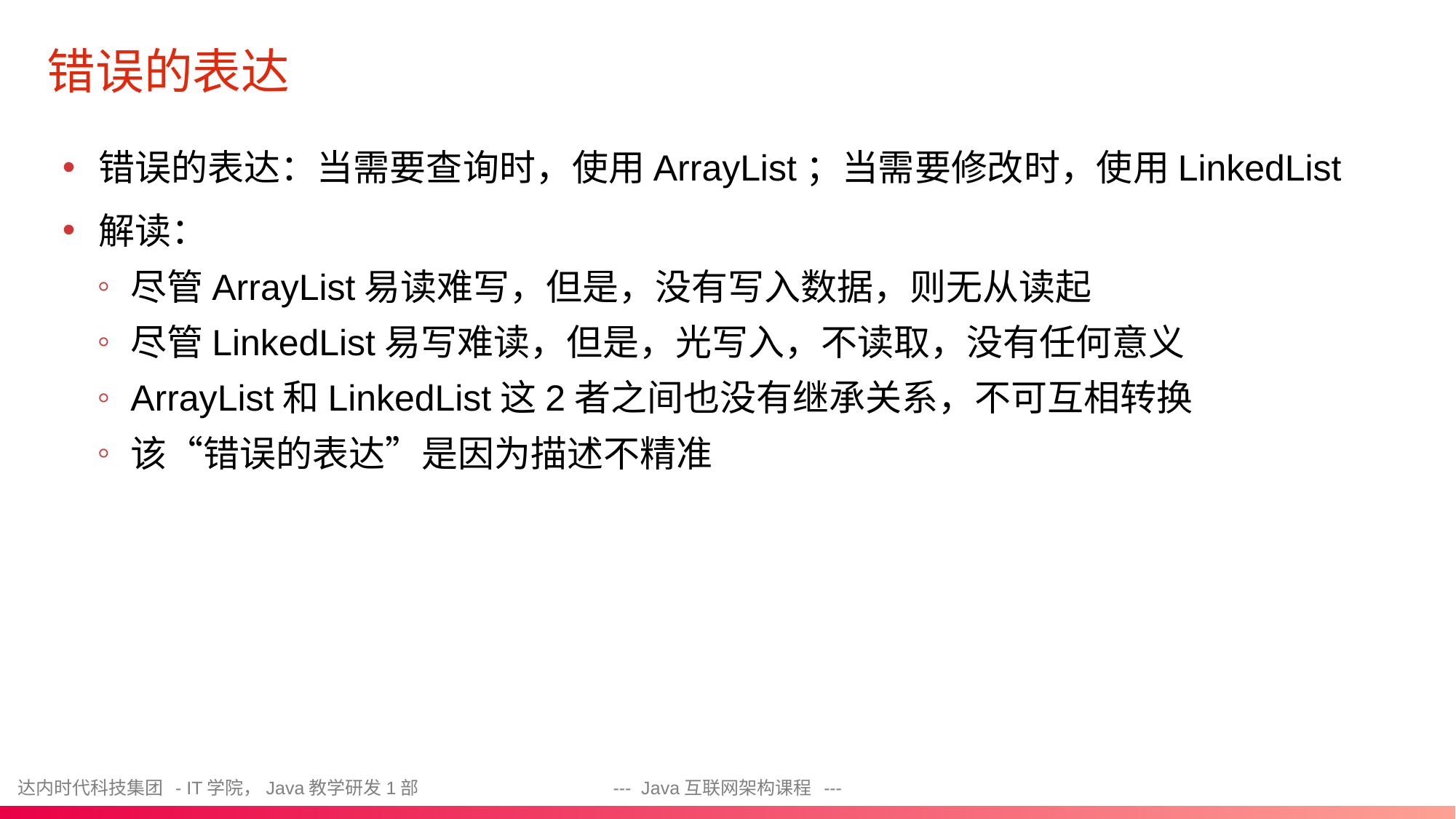

# 错误的表达
错误的表达：当需要查询时，使用ArrayList；当需要修改时，使用LinkedList
解读：
尽管ArrayList易读难写，但是，没有写入数据，则无从读起
尽管LinkedList易写难读，但是，光写入，不读取，没有任何意义
ArrayList和LinkedList这2者之间也没有继承关系，不可互相转换
该“错误的表达”是因为描述不精准